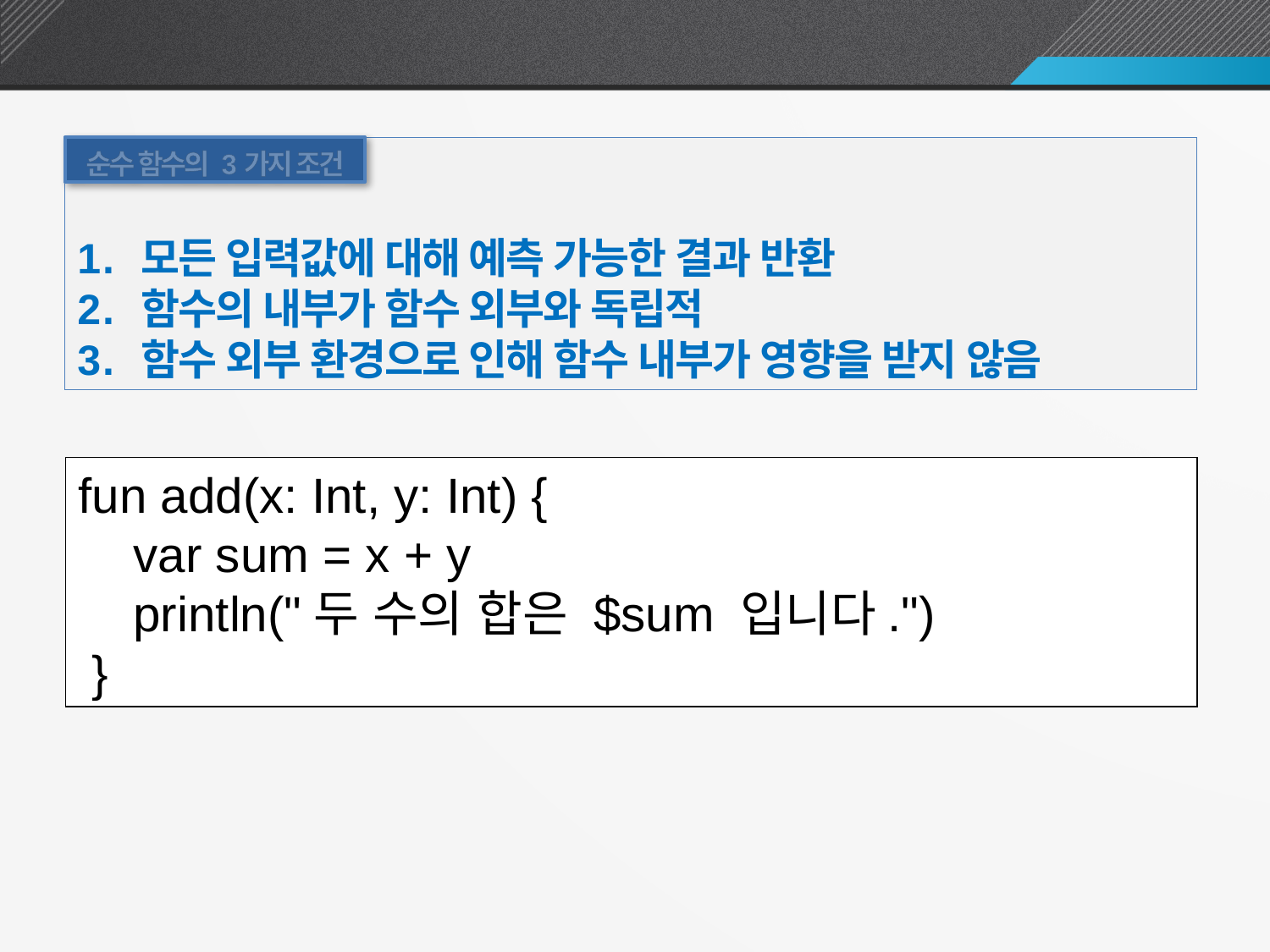

순수 함수
순수 함수의 3가지 조건

모든 입력값에 대해 예측 가능한 결과 반환
함수의 내부가 함수 외부와 독립적
함수 외부 환경으로 인해 함수 내부가 영향을 받지 않음
fun add(x: Int, y: Int) {
    var sum = x + y
    println("두 수의 합은 $sum 입니다.")
 }